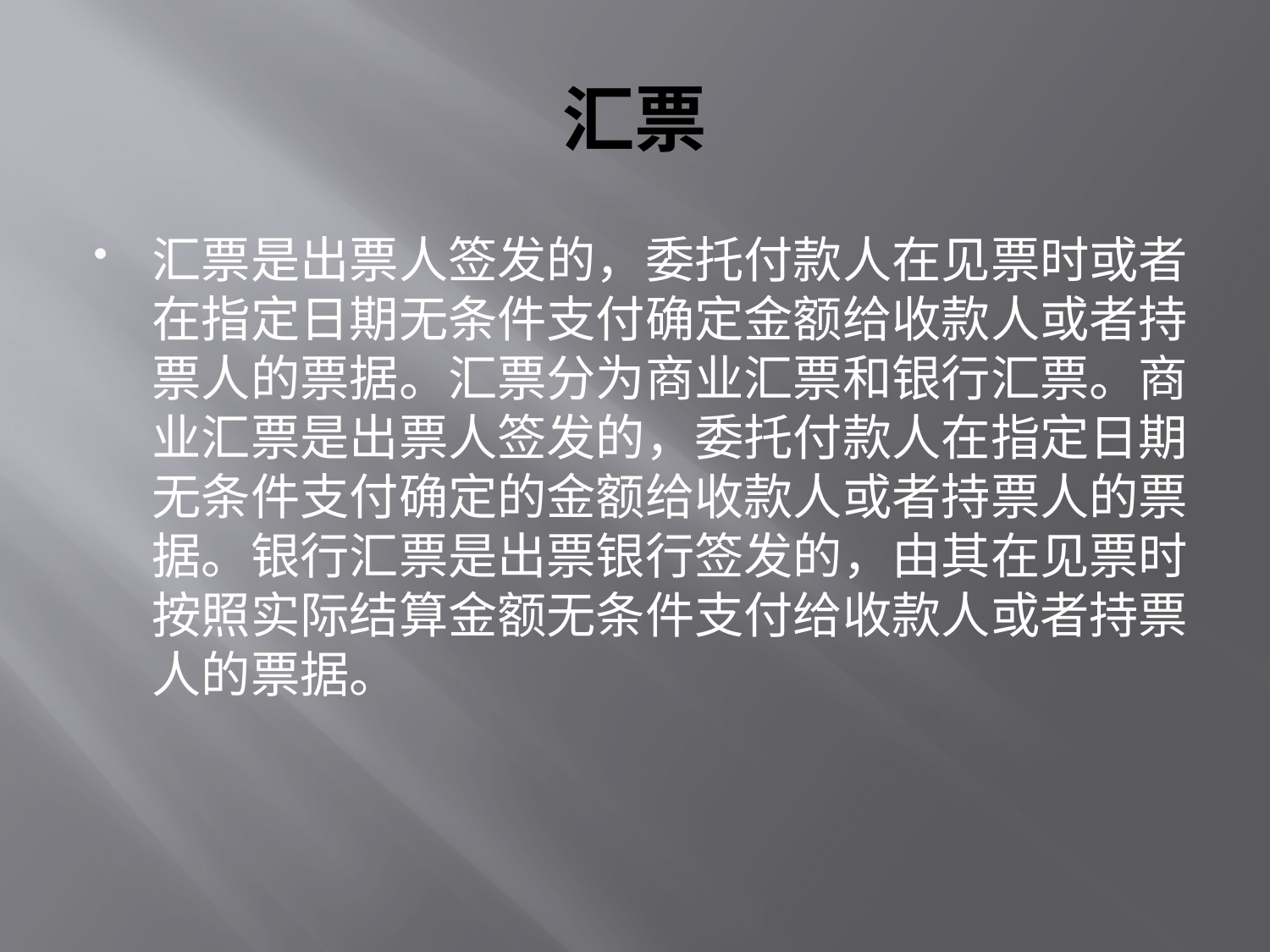

# 汇票
汇票是出票人签发的，委托付款人在见票时或者在指定日期无条件支付确定金额给收款人或者持票人的票据。汇票分为商业汇票和银行汇票。商业汇票是出票人签发的，委托付款人在指定日期无条件支付确定的金额给收款人或者持票人的票据。银行汇票是出票银行签发的，由其在见票时按照实际结算金额无条件支付给收款人或者持票人的票据。